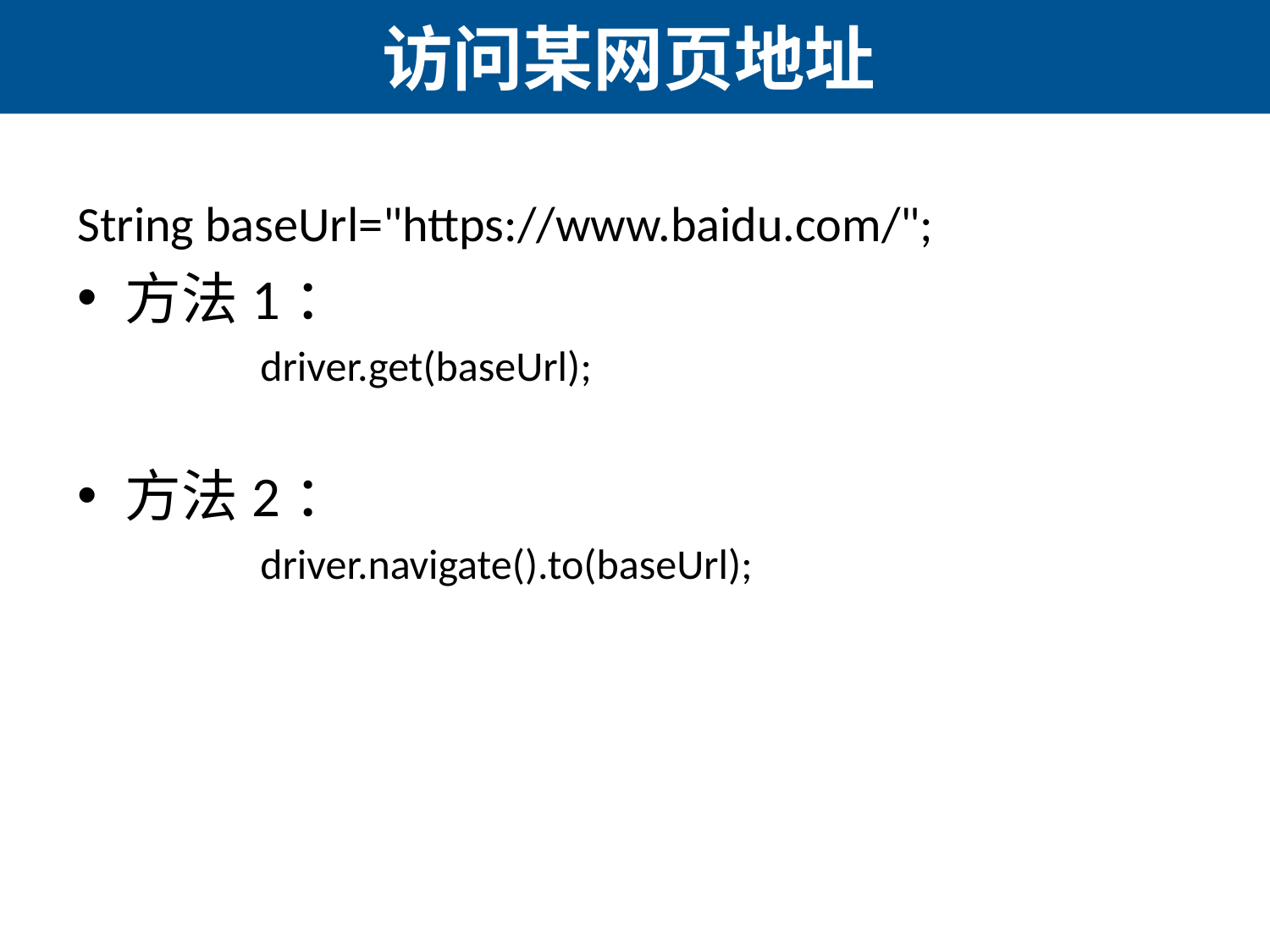

# 访问某网页地址
String baseUrl="https://www.baidu.com/";
方法1：
	driver.get(baseUrl);

方法2：
	driver.navigate().to(baseUrl);